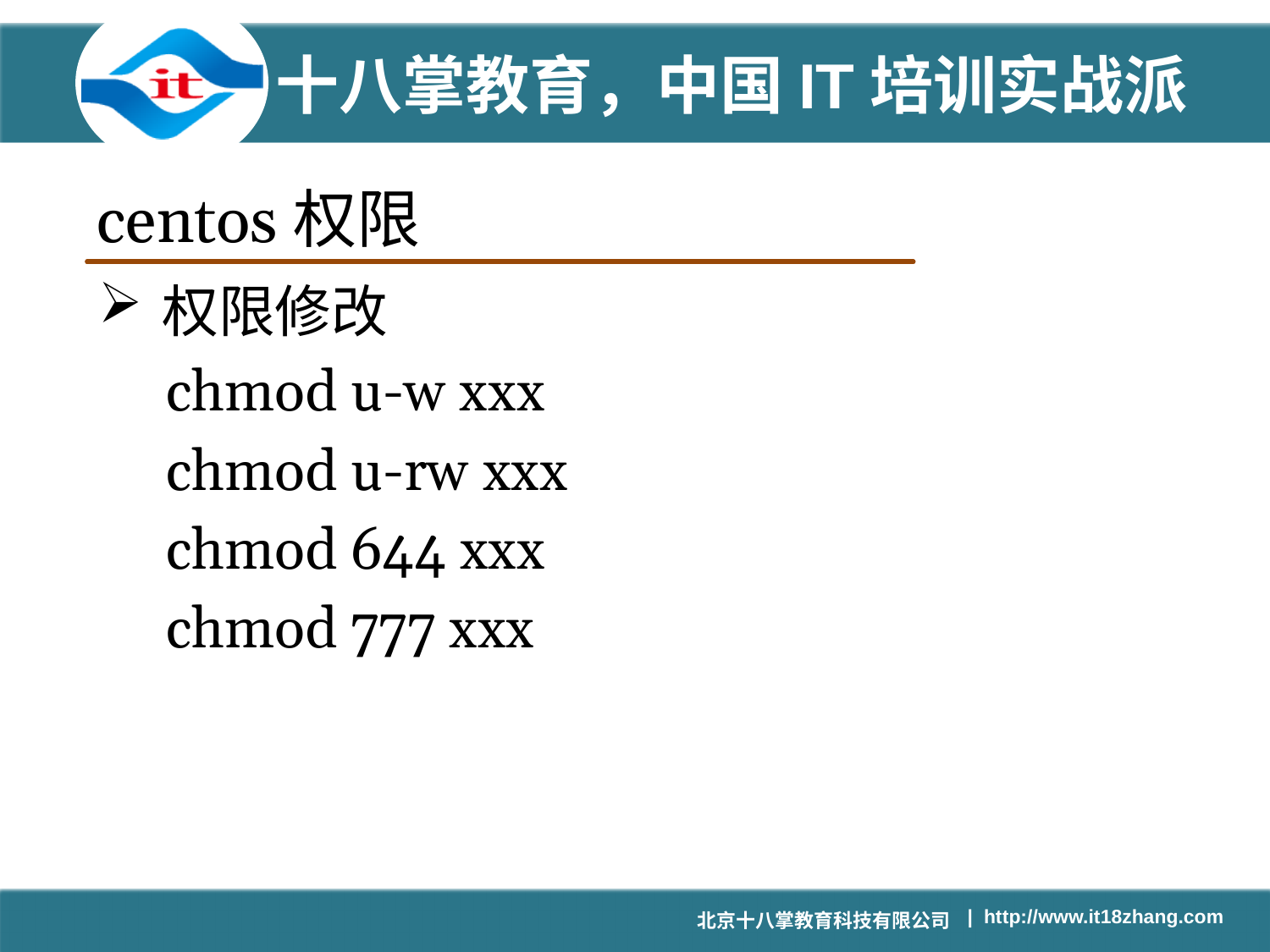

# centos权限
权限修改
     chmod u-w xxx
     chmod u-rw xxx
     chmod 644 xxx
     chmod 777 xxx